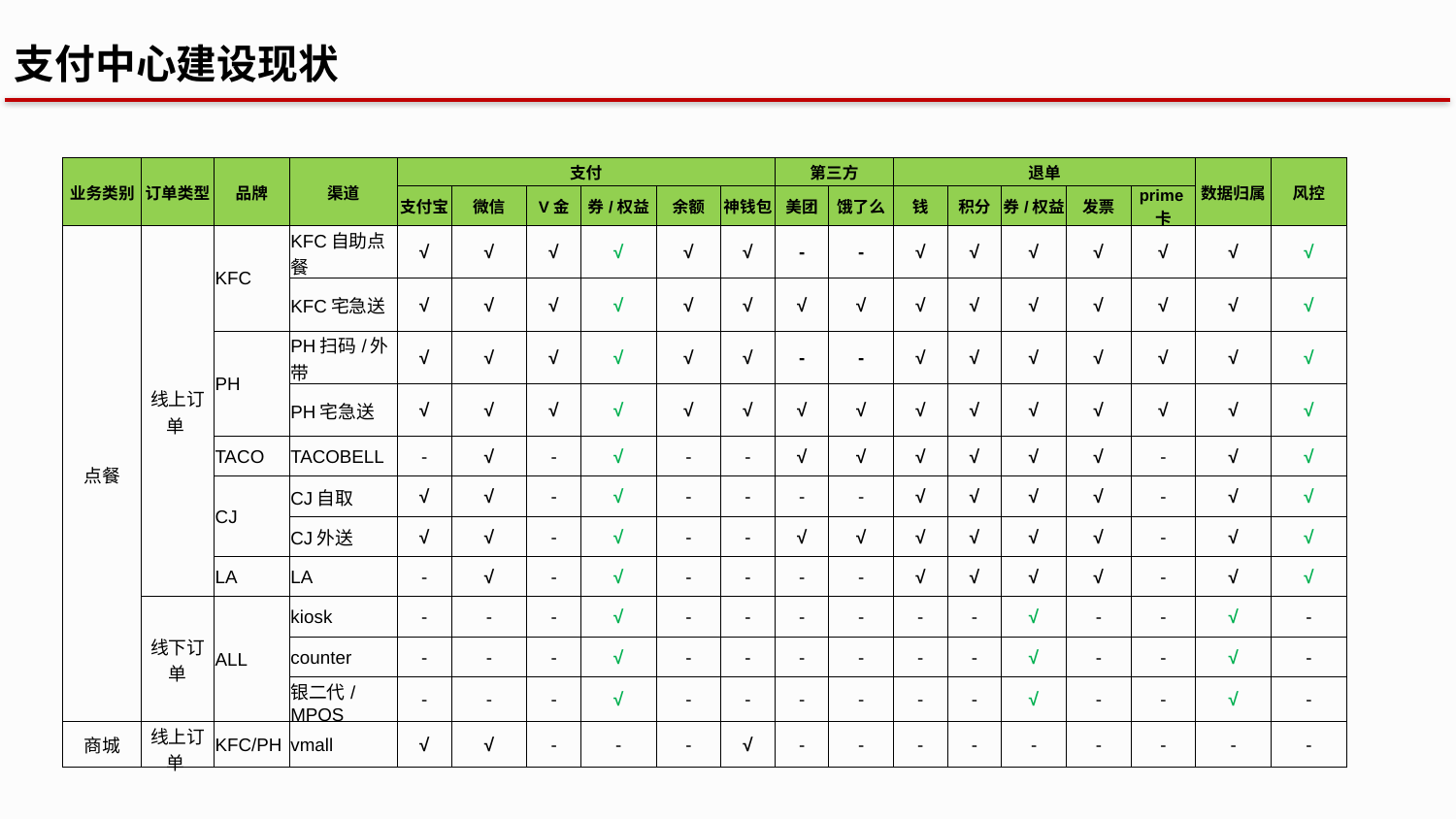

支付中心建设现状
| 业务类别 | 订单类型 | 品牌 | 渠道 | 支付 |  |  |  |  |  | 第三方 |  | 退单 |  |  |  |  | 数据归属 | 风控 |
| --- | --- | --- | --- | --- | --- | --- | --- | --- | --- | --- | --- | --- | --- | --- | --- | --- | --- | --- |
|  |  |  |  | 支付宝 | 微信 | V金 | 券/权益 | 余额 | 神钱包 | 美团 | 饿了么 | 钱 | 积分 | 券/权益 | 发票 | prime卡 |  |  |
| 点餐 | 线上订单 | KFC | KFC自助点餐 | √ | √ | √ | √ | √ | √ | - | - | √ | √ | √ | √ | √ | √ | √ |
|  |  |  | KFC宅急送 | √ | √ | √ | √ | √ | √ | √ | √ | √ | √ | √ | √ | √ | √ | √ |
|  |  | PH | PH扫码/外带 | √ | √ | √ | √ | √ | √ | - | - | √ | √ | √ | √ | √ | √ | √ |
|  |  |  | PH宅急送 | √ | √ | √ | √ | √ | √ | √ | √ | √ | √ | √ | √ | √ | √ | √ |
|  |  | TACO | TACOBELL | - | √ | - | √ | - | - | √ | √ | √ | √ | √ | √ | - | √ | √ |
|  |  | CJ | CJ自取 | √ | √ | - | √ | - | - | - | - | √ | √ | √ | √ | - | √ | √ |
|  |  |  | CJ外送 | √ | √ | - | √ | - | - | √ | √ | √ | √ | √ | √ | - | √ | √ |
|  |  | LA | LA | - | √ | - | √ | - | - | - | - | √ | √ | √ | √ | - | √ | √ |
|  | 线下订单 | ALL | kiosk | - | - | - | √ | - | - | - | - | - | - | √ | - | - | √ | - |
|  |  |  | counter | - | - | - | √ | - | - | - | - | - | - | √ | - | - | √ | - |
|  |  |  | 银二代/MPOS | - | - | - | √ | - | - | - | - | - | - | √ | - | - | √ | - |
| 商城 | 线上订单 | KFC/PH | vmall | √ | √ | - | - | - | √ | - | - | - | - | - | - | - | - | - |